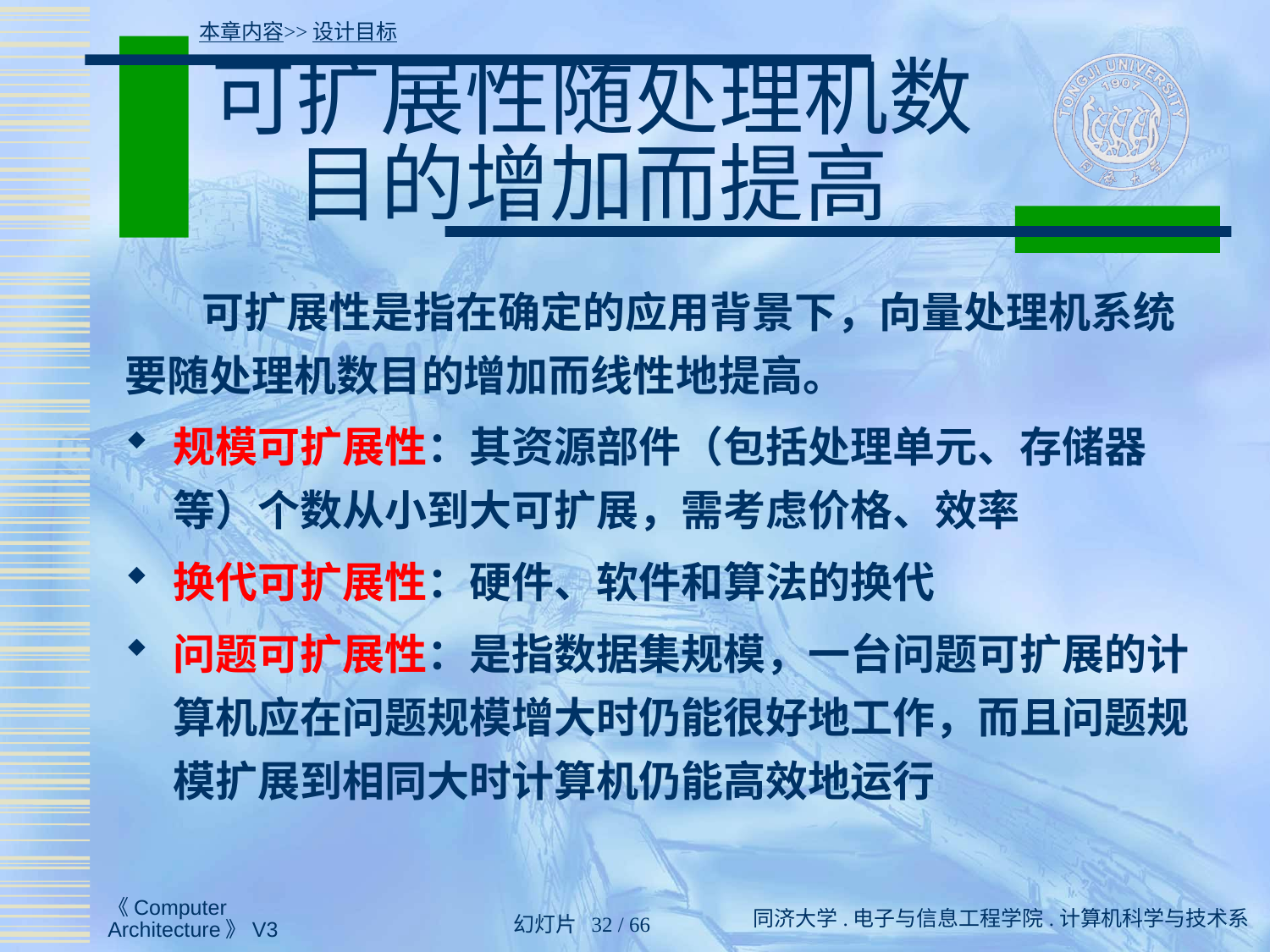

本章内容>>设计目标
# 可扩展性随处理机数目的增加而提高
       可扩展性是指在确定的应用背景下，向量处理机系统要随处理机数目的增加而线性地提高。
规模可扩展性：其资源部件（包括处理单元、存储器等）个数从小到大可扩展，需考虑价格、效率
换代可扩展性：硬件、软件和算法的换代
问题可扩展性：是指数据集规模，一台问题可扩展的计算机应在问题规模增大时仍能很好地工作，而且问题规模扩展到相同大时计算机仍能高效地运行